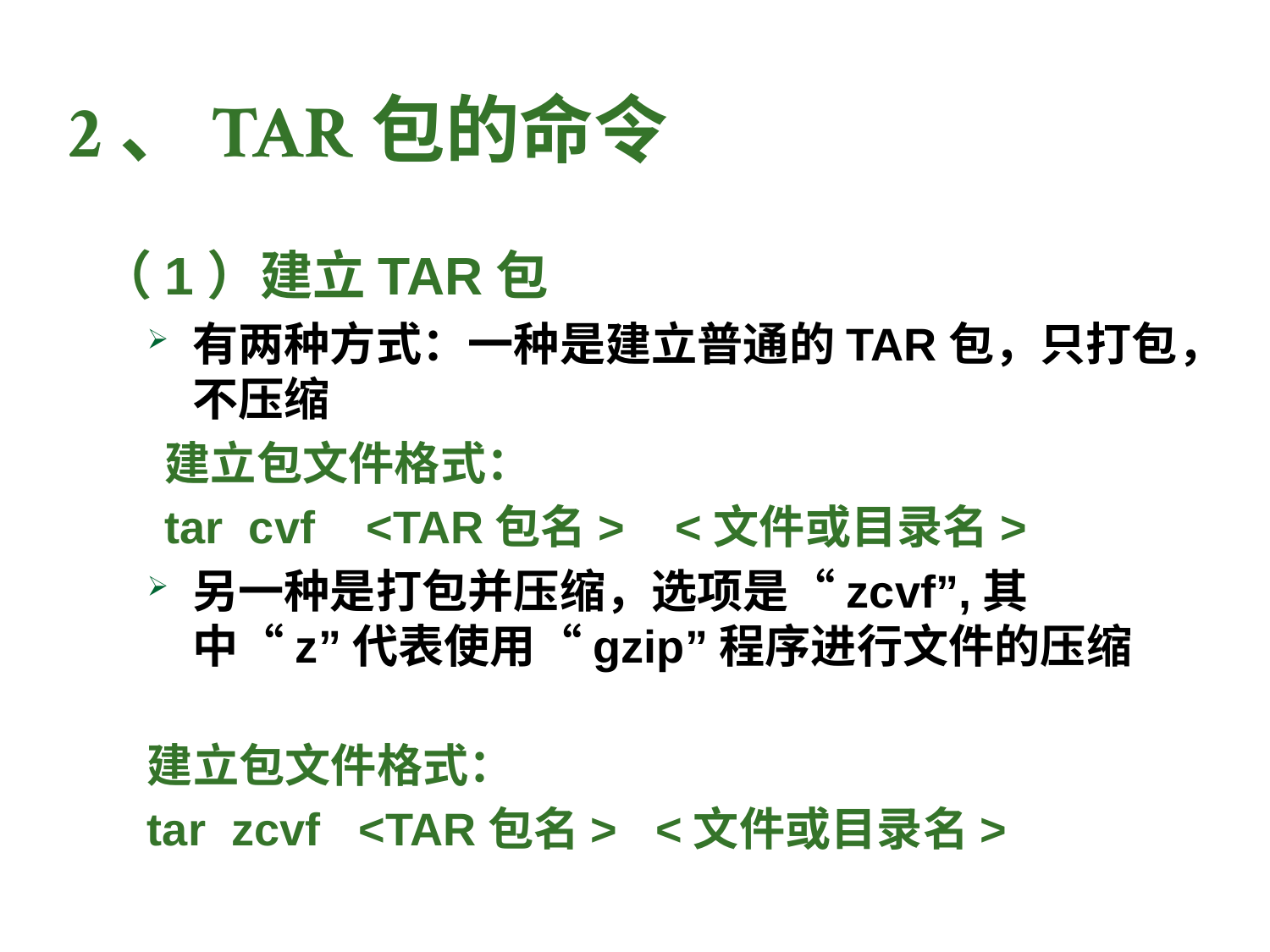

# 2、TAR包的命令
（1）建立TAR包
有两种方式：一种是建立普通的TAR包，只打包，不压缩
建立包文件格式：
tar  cvf    <TAR包名>    <文件或目录名>
另一种是打包并压缩，选项是“zcvf”,其中“z”代表使用“gzip”程序进行文件的压缩
建立包文件格式：
tar  zcvf   <TAR包名>   <文件或目录名>